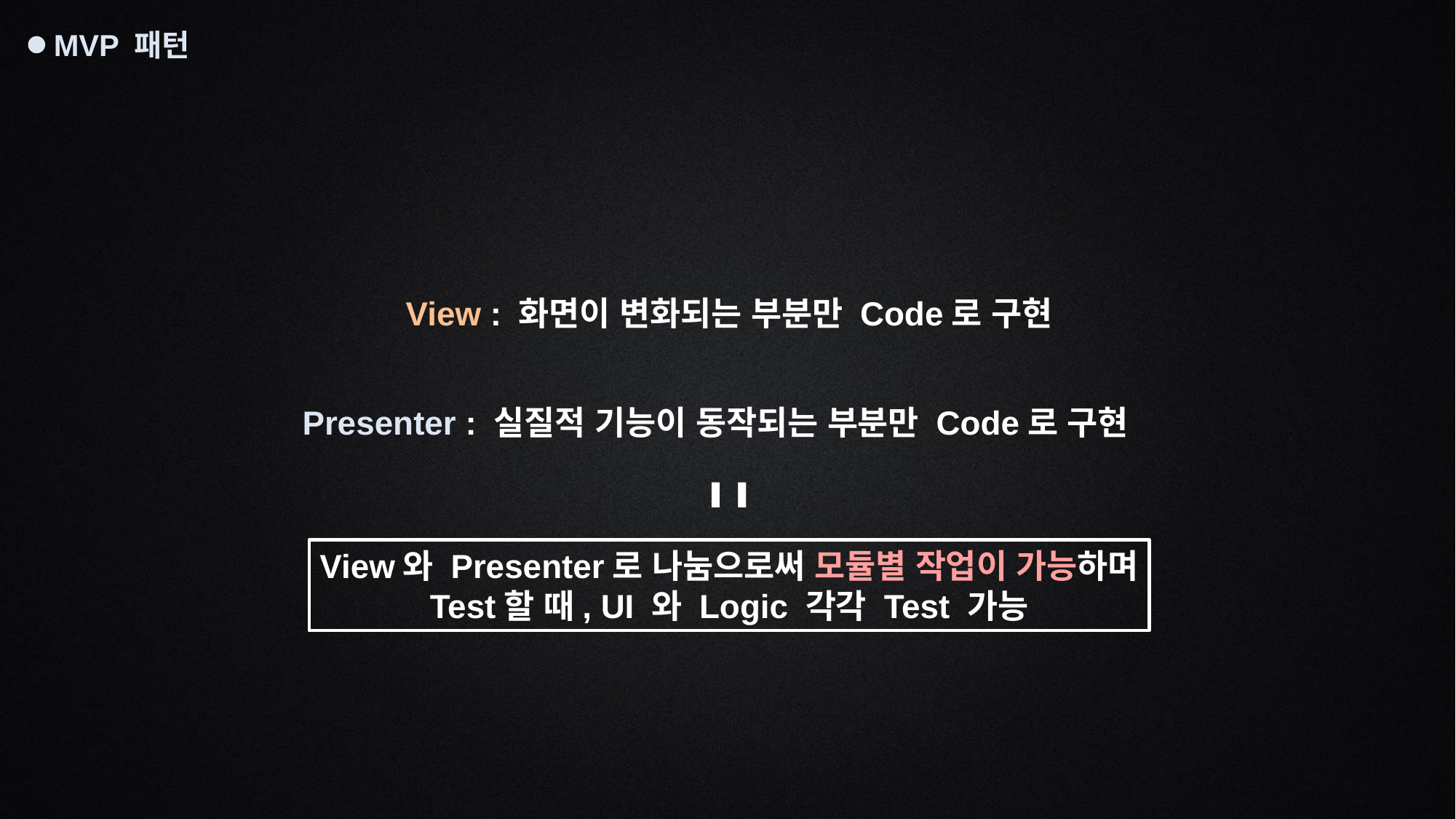

MVP 패턴

View : 화면이 변화되는 부분만 Code로 구현
Presenter : 실질적 기능이 동작되는 부분만 Code로 구현
I I
View와 Presenter로 나눔으로써 모듈별 작업이 가능하며
Test할 때, UI 와 Logic 각각 Test 가능